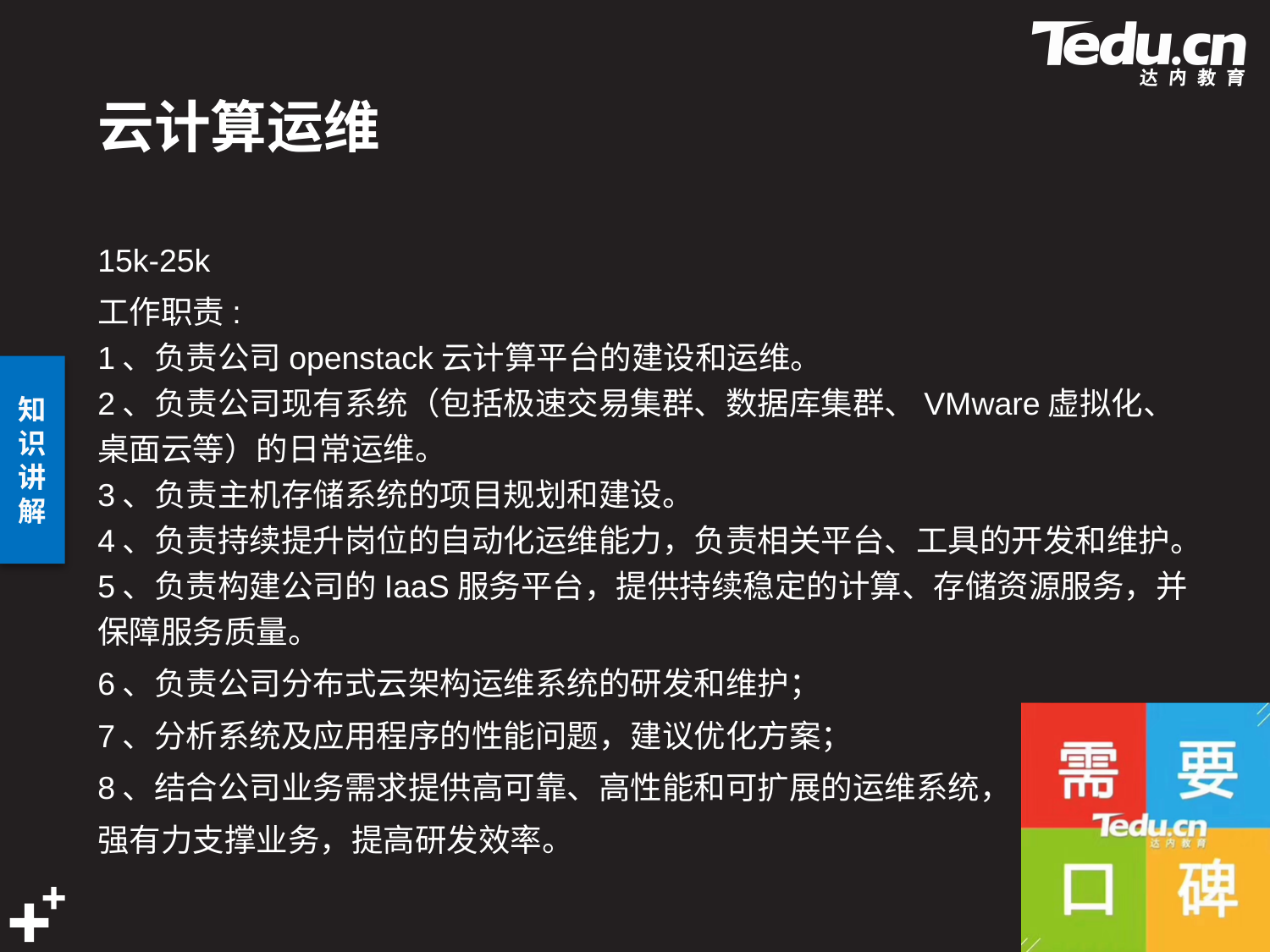

# 云计算运维
15k-25k
工作职责:
1、负责公司openstack云计算平台的建设和运维。
2、负责公司现有系统（包括极速交易集群、数据库集群、VMware虚拟化、桌面云等）的日常运维。
3、负责主机存储系统的项目规划和建设。
4、负责持续提升岗位的自动化运维能力，负责相关平台、工具的开发和维护。
5、负责构建公司的IaaS服务平台，提供持续稳定的计算、存储资源服务，并保障服务质量。
6、负责公司分布式云架构运维系统的研发和维护；
7、分析系统及应用程序的性能问题，建议优化方案；
8、结合公司业务需求提供高可靠、高性能和可扩展的运维系统，
强有力支撑业务，提高研发效率。